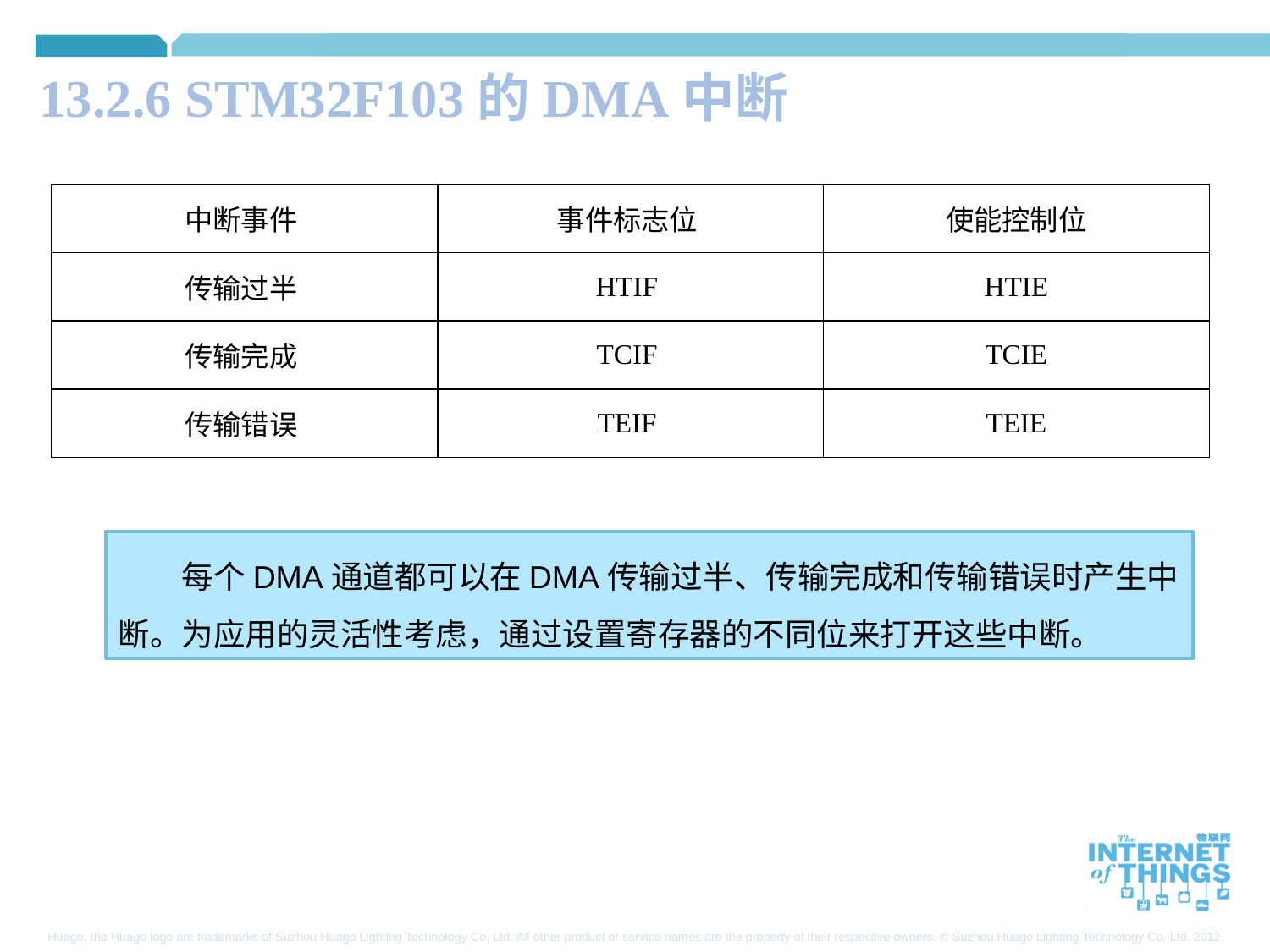

13.2.6 STM32F103的DMA中断
| 中断事件 | 事件标志位 | 使能控制位 |
| --- | --- | --- |
| 传输过半 | HTIF | HTIE |
| 传输完成 | TCIF | TCIE |
| 传输错误 | TEIF | TEIE |
每个DMA通道都可以在DMA传输过半、传输完成和传输错误时产生中断。为应用的灵活性考虑，通过设置寄存器的不同位来打开这些中断。